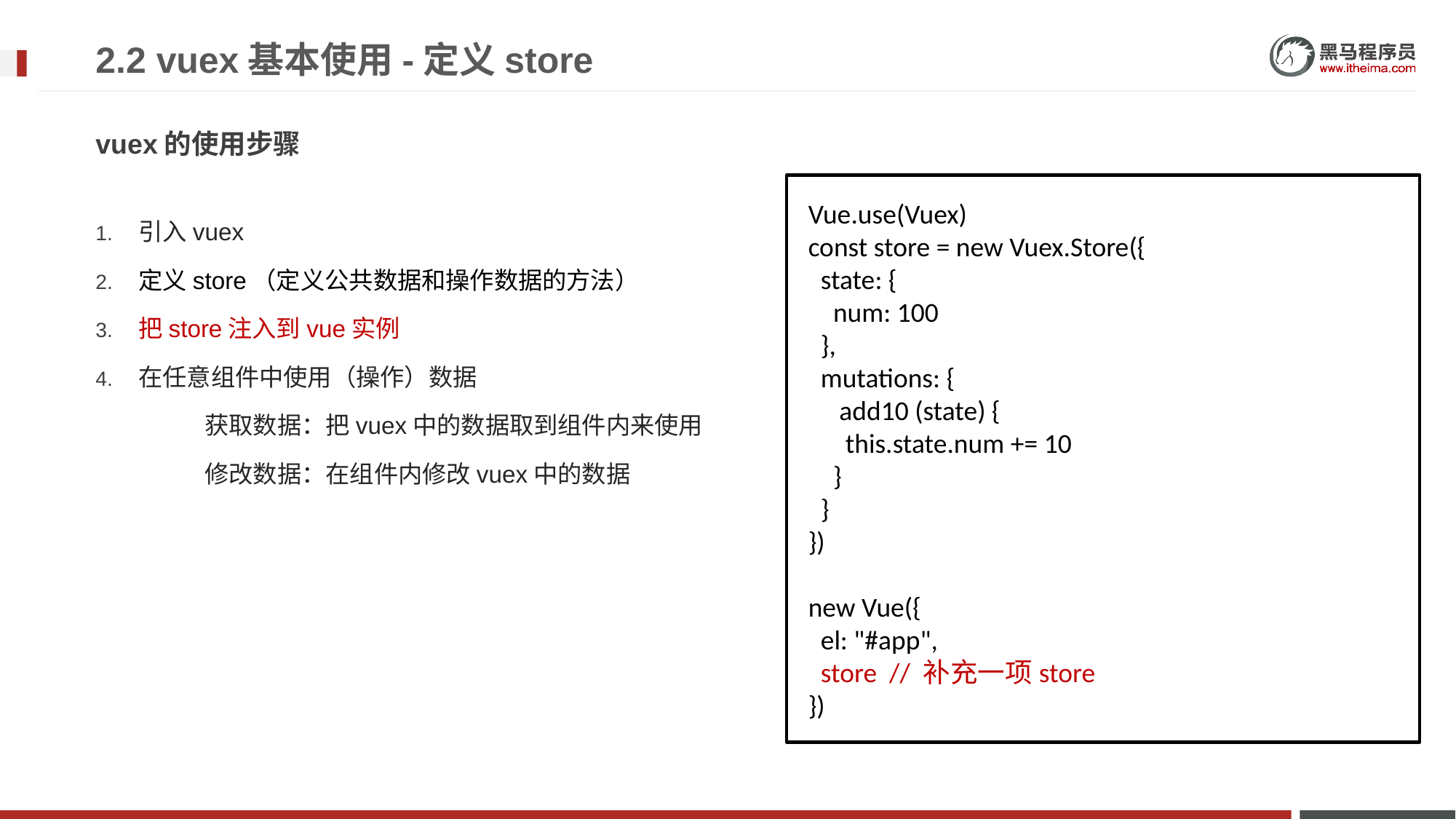

# 2.2 vuex基本使用-定义store
vuex的使用步骤
Vue.use(Vuex)
const store = new Vuex.Store({
  state: {
    num: 100
  },
  mutations: {
     add10 (state) {
      this.state.num += 10
    }
  }
})

new Vue({
  el: "#app",
  store  // 补充一项store
})
引入vuex
定义store（定义公共数据和操作数据的方法）
把store注入到vue实例
在任意组件中使用（操作）数据
 	获取数据：把vuex中的数据取到组件内来使用
 	修改数据：在组件内修改vuex中的数据